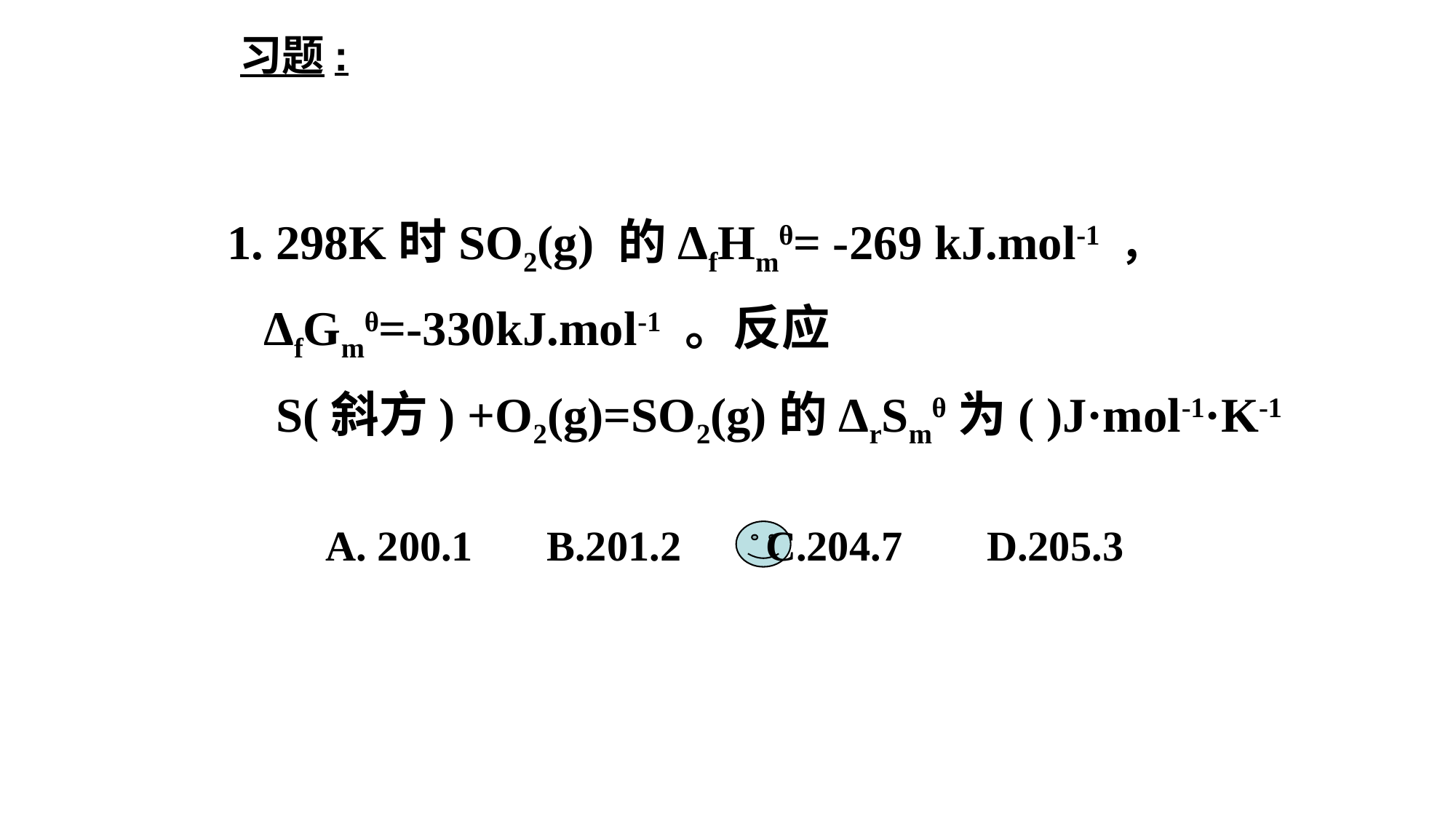

习题:
1. 298K时SO2(g) 的ΔfHmθ= -269 kJ.mol-1 ，
   ΔfGmθ=-330kJ.mol-1 。反应
    S(斜方) +O2(g)=SO2(g)的ΔrSmθ为( )J·mol-1·K-1
A. 200.1       B.201.2        C.204.7        D.205.3